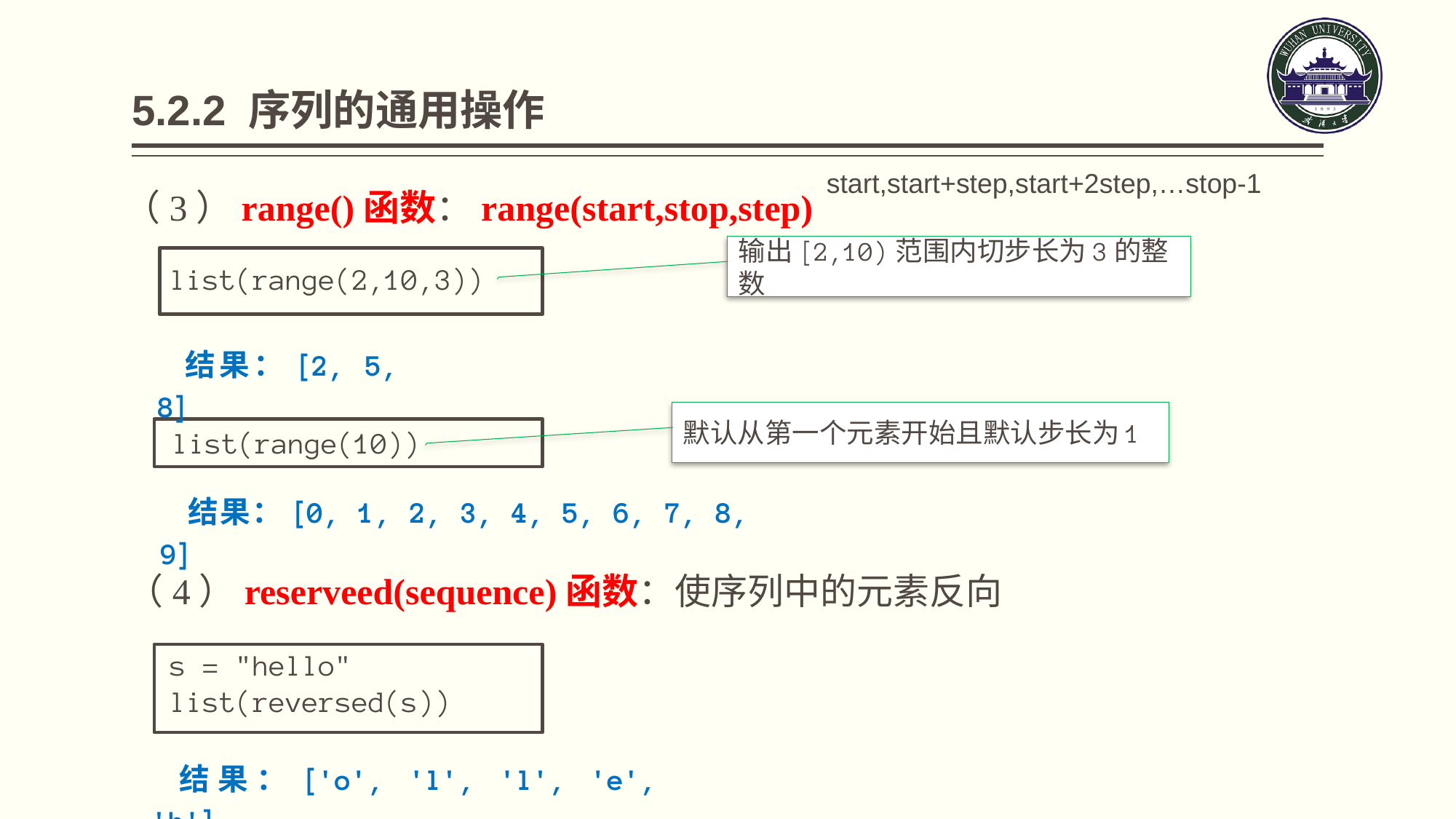

# 5.2.2 序列的通用操作
start,start+step,start+2step,…stop-1
（3）range()函数：range(start,stop,step)
输出[2,10)范围内切步长为3的整数

list(range(2,10,3))
结果：[2, 5, 8]
默认从第一个元素开始且默认步长为1
list(range(10))

结果：[0, 1, 2, 3, 4, 5, 6, 7, 8, 9]
（4）reserveed(sequence)函数：使序列中的元素反向
s = "hello"
list(reversed(s))

结果：['o', 'l', 'l', 'e', 'h']